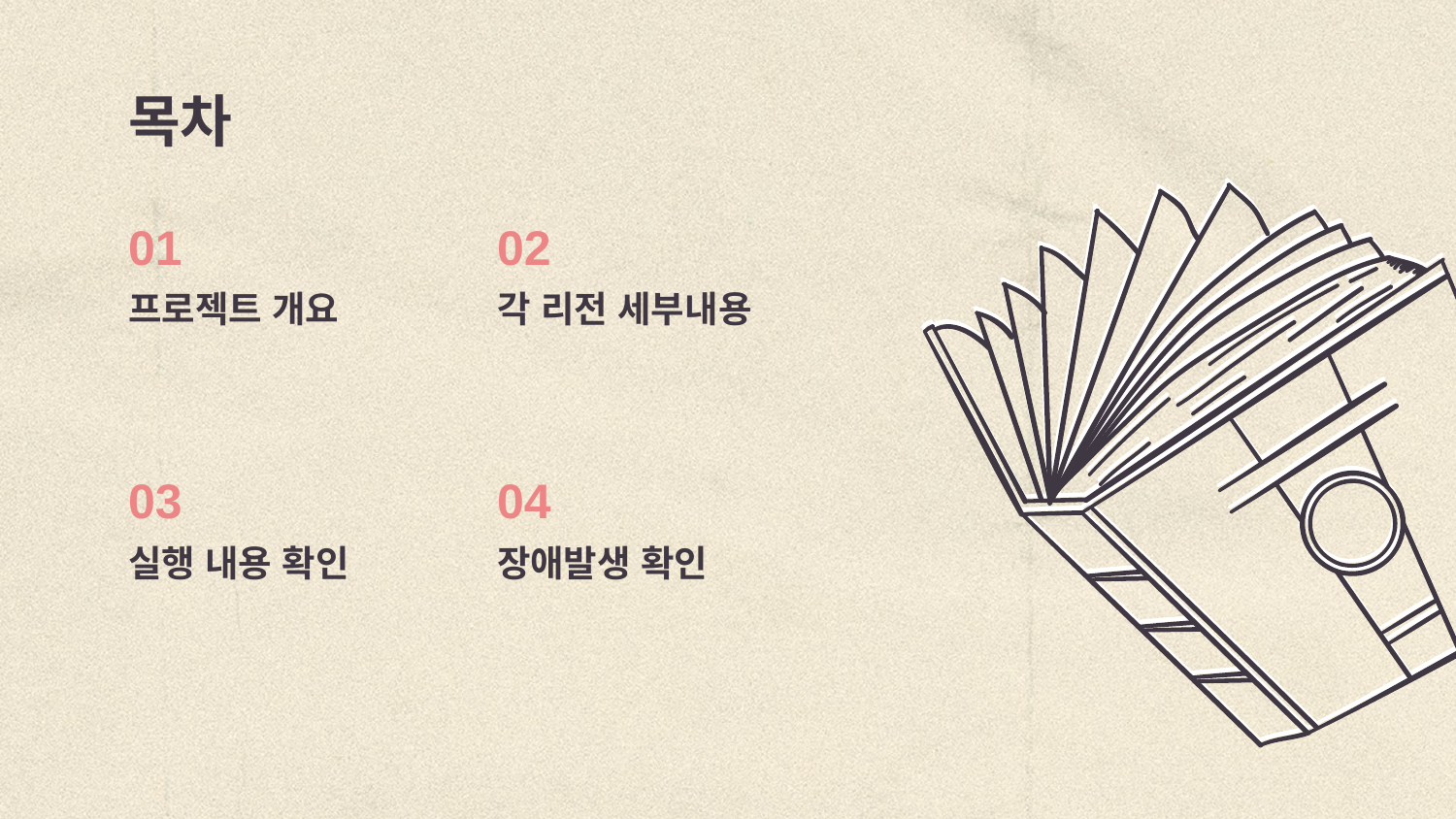

# 목차

01
02
프로젝트 개요
각 리전 세부내용
03
04
실행 내용 확인
장애발생 확인